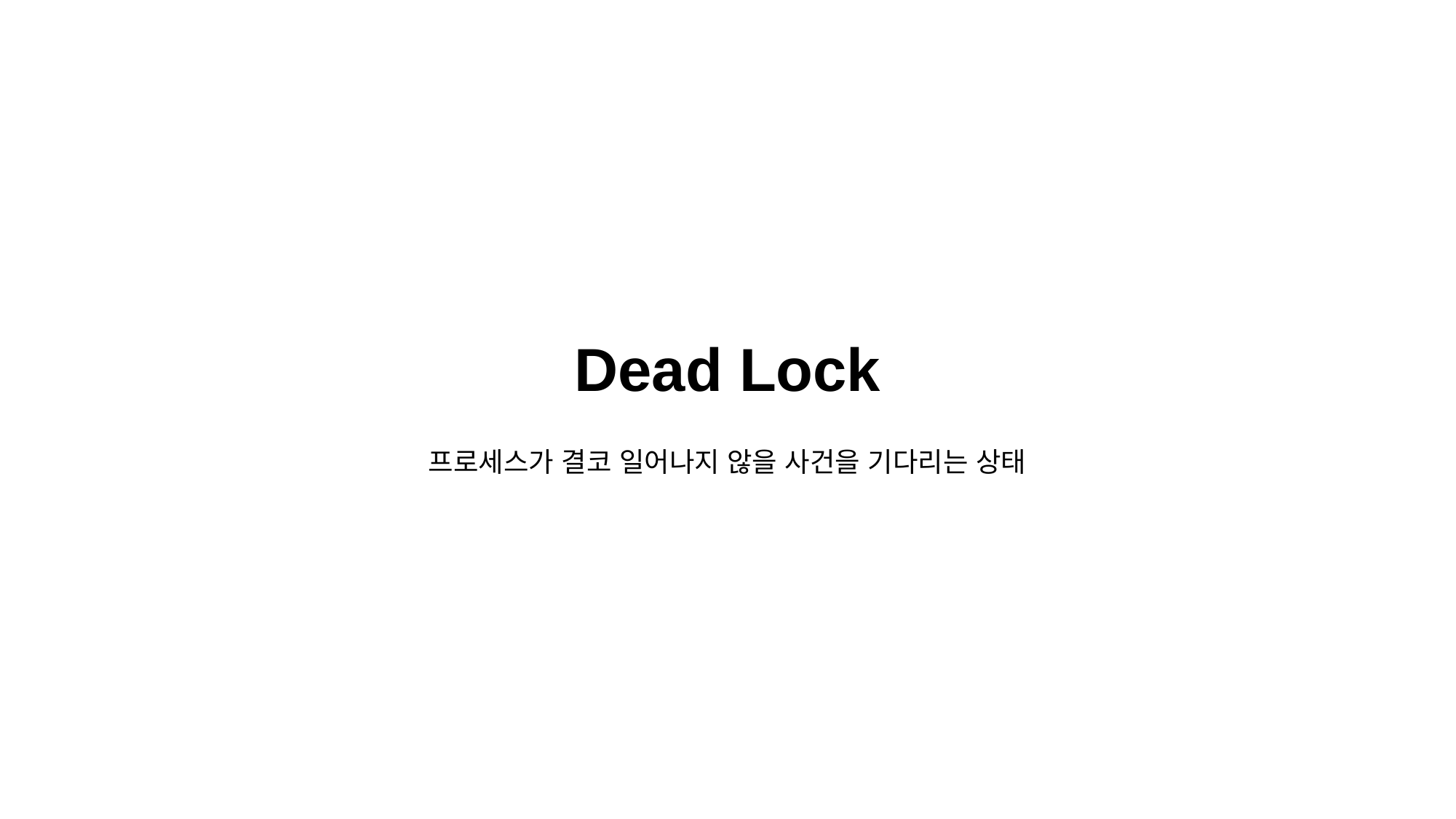

Dead Lock
프로세스가 결코 일어나지 않을 사건을 기다리는 상태